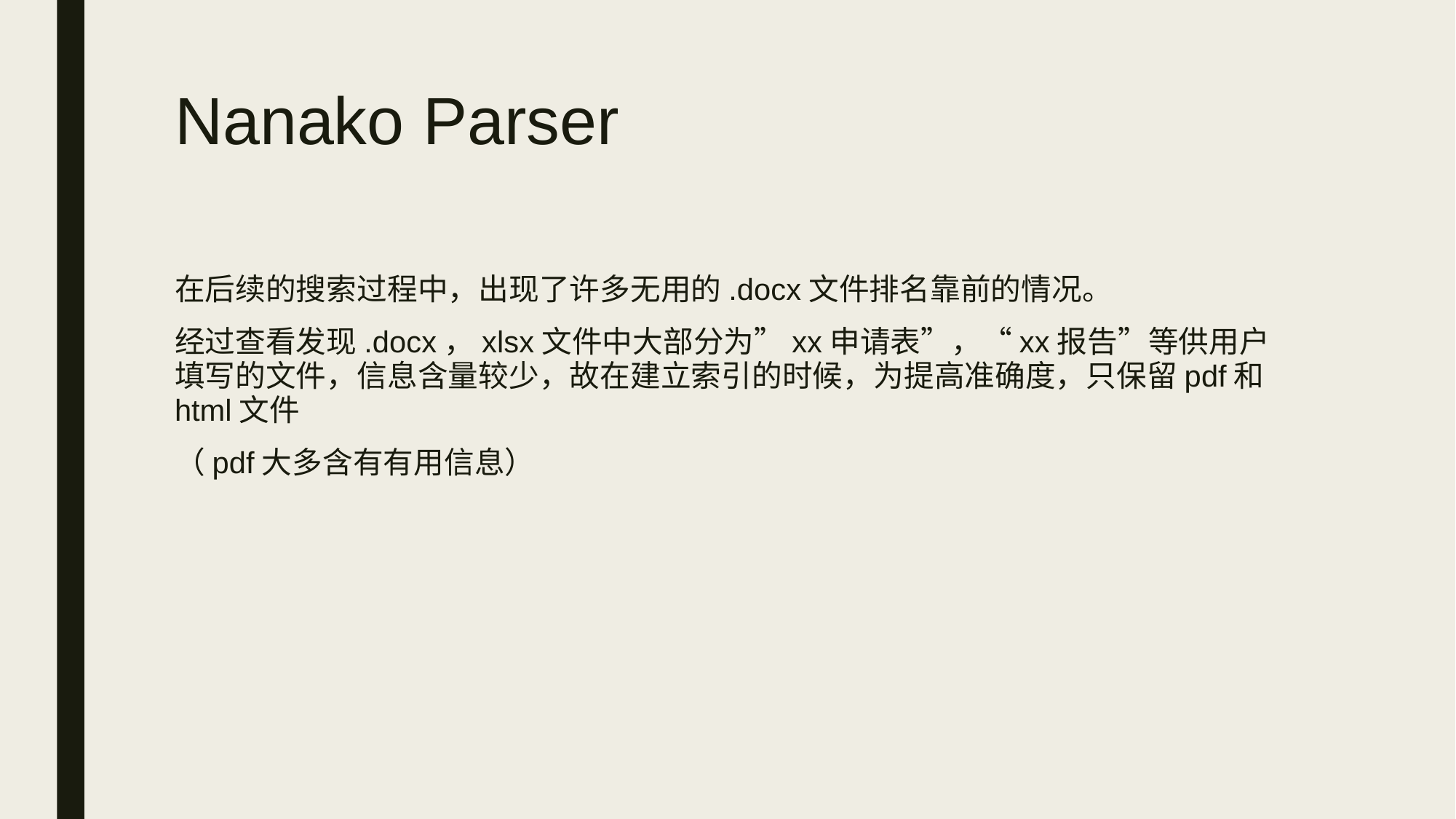

# Nanako Parser

在后续的搜索过程中，出现了许多无用的.docx文件排名靠前的情况。
经过查看发现.docx，xlsx文件中大部分为”xx申请表”，“xx报告”等供用户填写的文件，信息含量较少，故在建立索引的时候，为提高准确度，只保留pdf和html文件
（pdf大多含有有用信息）